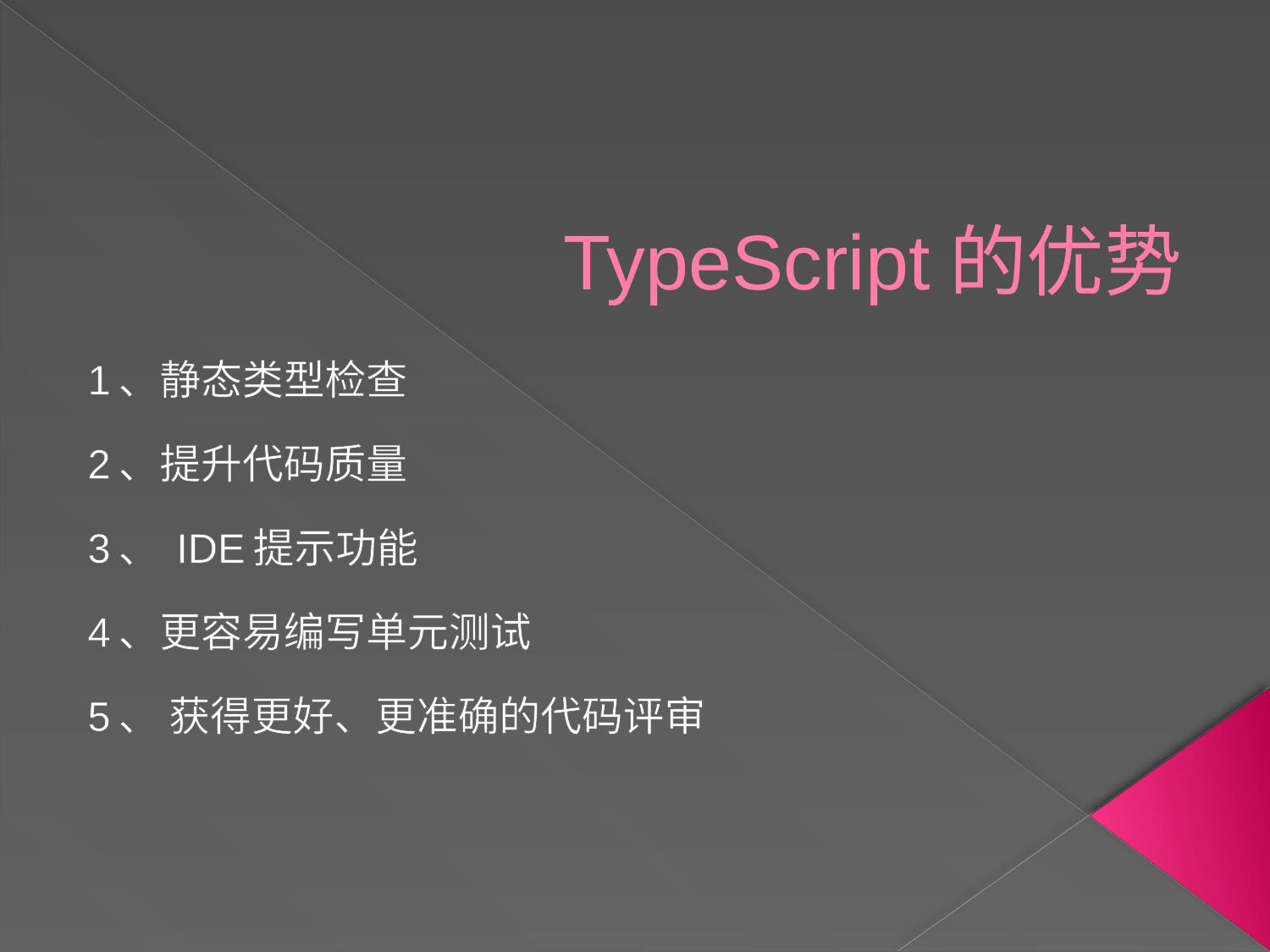

# TypeScript的优势
1、静态类型检查
2、提升代码质量
3、 IDE提示功能
4、更容易编写单元测试
5、 获得更好、更准确的代码评审